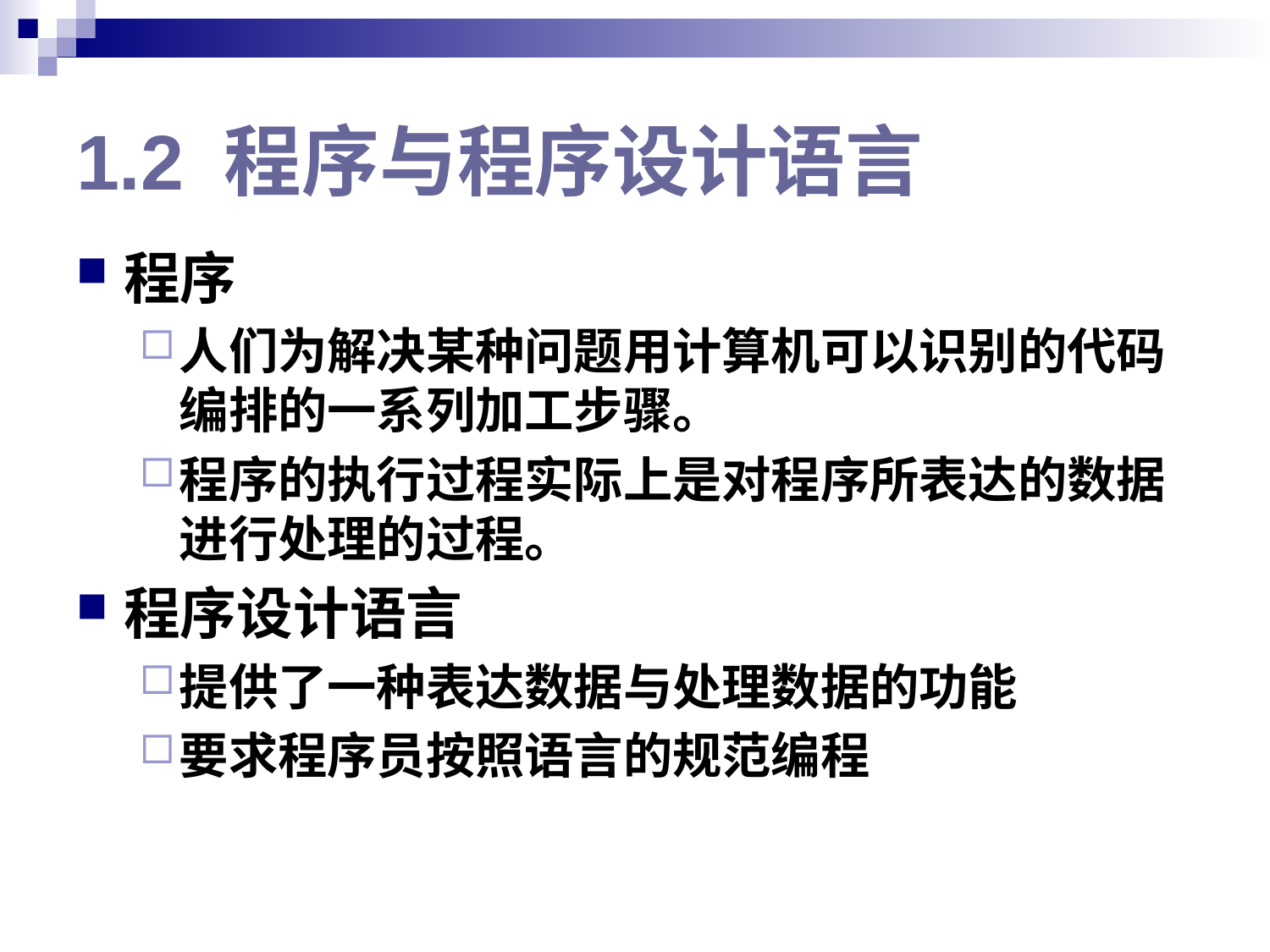

# 1.2 程序与程序设计语言
程序
人们为解决某种问题用计算机可以识别的代码编排的一系列加工步骤。
程序的执行过程实际上是对程序所表达的数据进行处理的过程。
程序设计语言
提供了一种表达数据与处理数据的功能
要求程序员按照语言的规范编程